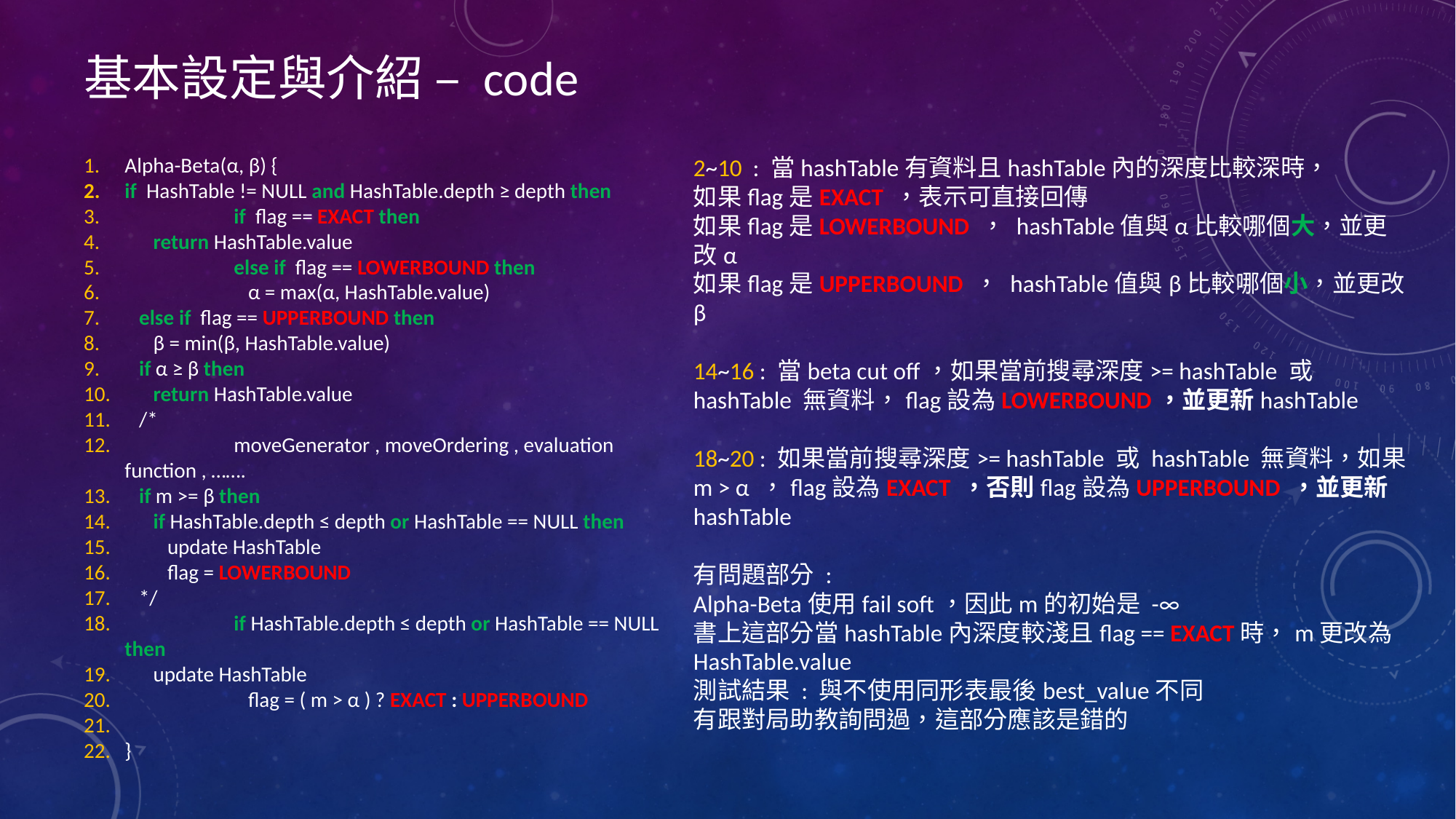

基本設定與介紹 – code
Alpha-Beta(α, β) {
if  HashTable != NULL and HashTable.depth ≥ depth then
	if  flag == EXACT then
      return HashTable.value
 	else if  flag == LOWERBOUND then
	   α = max(α, HashTable.value)
   else if  flag == UPPERBOUND then
      β = min(β, HashTable.value)
   if α ≥ β then
      return HashTable.value
   /*
 	moveGenerator , moveOrdering , evaluation function , …….
   if m >= β then
      if HashTable.depth ≤ depth or HashTable == NULL then
         update HashTable
         flag = LOWERBOUND
   */
	if HashTable.depth ≤ depth or HashTable == NULL then
      update HashTable
 	   flag = ( m > α ) ? EXACT : UPPERBOUND

}
2~10  : 當hashTable有資料且hashTable內的深度比較深時，
如果flag是EXACT ，表示可直接回傳
如果flag是LOWERBOUND ， hashTable值與α比較哪個大，並更改α
如果flag是UPPERBOUND ， hashTable值與β比較哪個小，並更改β

14~16 : 當beta cut off，如果當前搜尋深度>= hashTable 或 hashTable 無資料，flag設為LOWERBOUND，並更新hashTable

18~20 : 如果當前搜尋深度>= hashTable 或 hashTable 無資料，如果m > α ，flag設為EXACT ，否則flag設為UPPERBOUND ，並更新hashTable

有問題部分 :
Alpha-Beta使用fail soft，因此m的初始是 -∞
書上這部分當hashTable內深度較淺且flag == EXACT時，m更改為HashTable.value
測試結果 : 與不使用同形表最後best_value不同
有跟對局助教詢問過，這部分應該是錯的